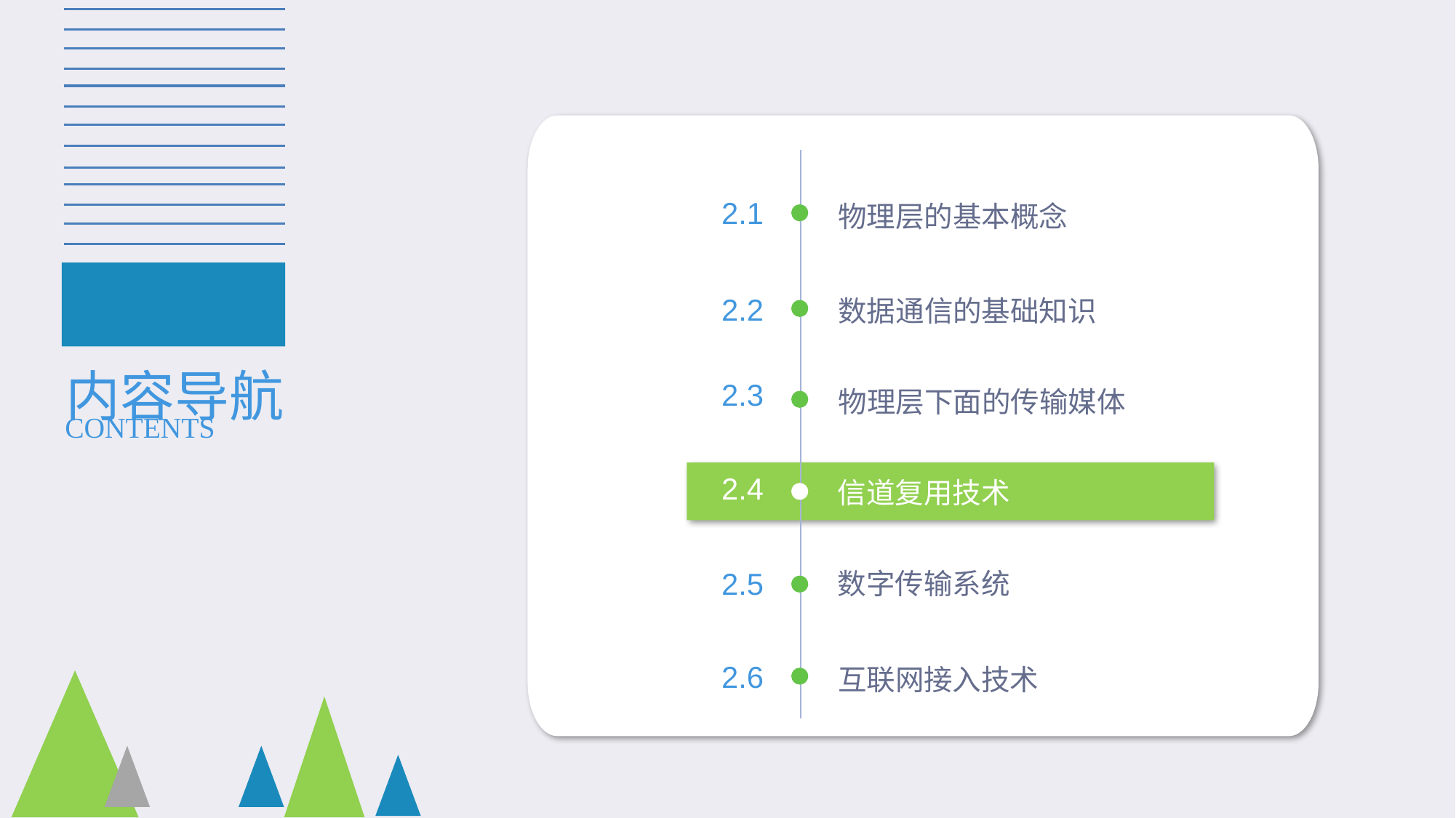

2.1
物理层的基本概念

2.2
数据通信的基础知识

内容导航
2.3
物理层下面的传输媒体

CONTENTS

2.4
信道复用技术

数字传输系统
2.5

2.6
互联网接入技术